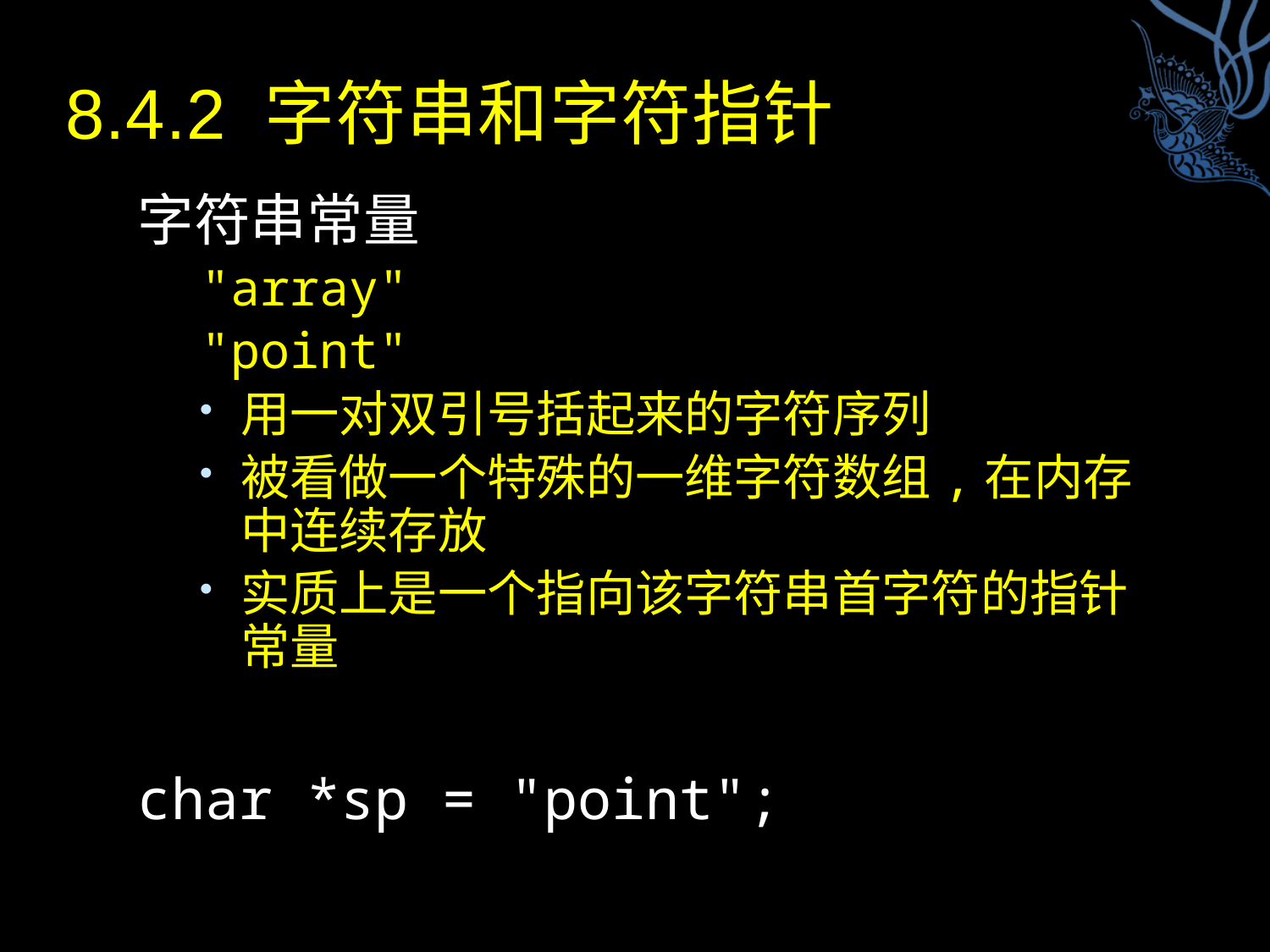

# 8.4.2 字符串和字符指针
字符串常量
"array"
"point"
用一对双引号括起来的字符序列
被看做一个特殊的一维字符数组,在内存中连续存放
实质上是一个指向该字符串首字符的指针常量

char *sp = "point";